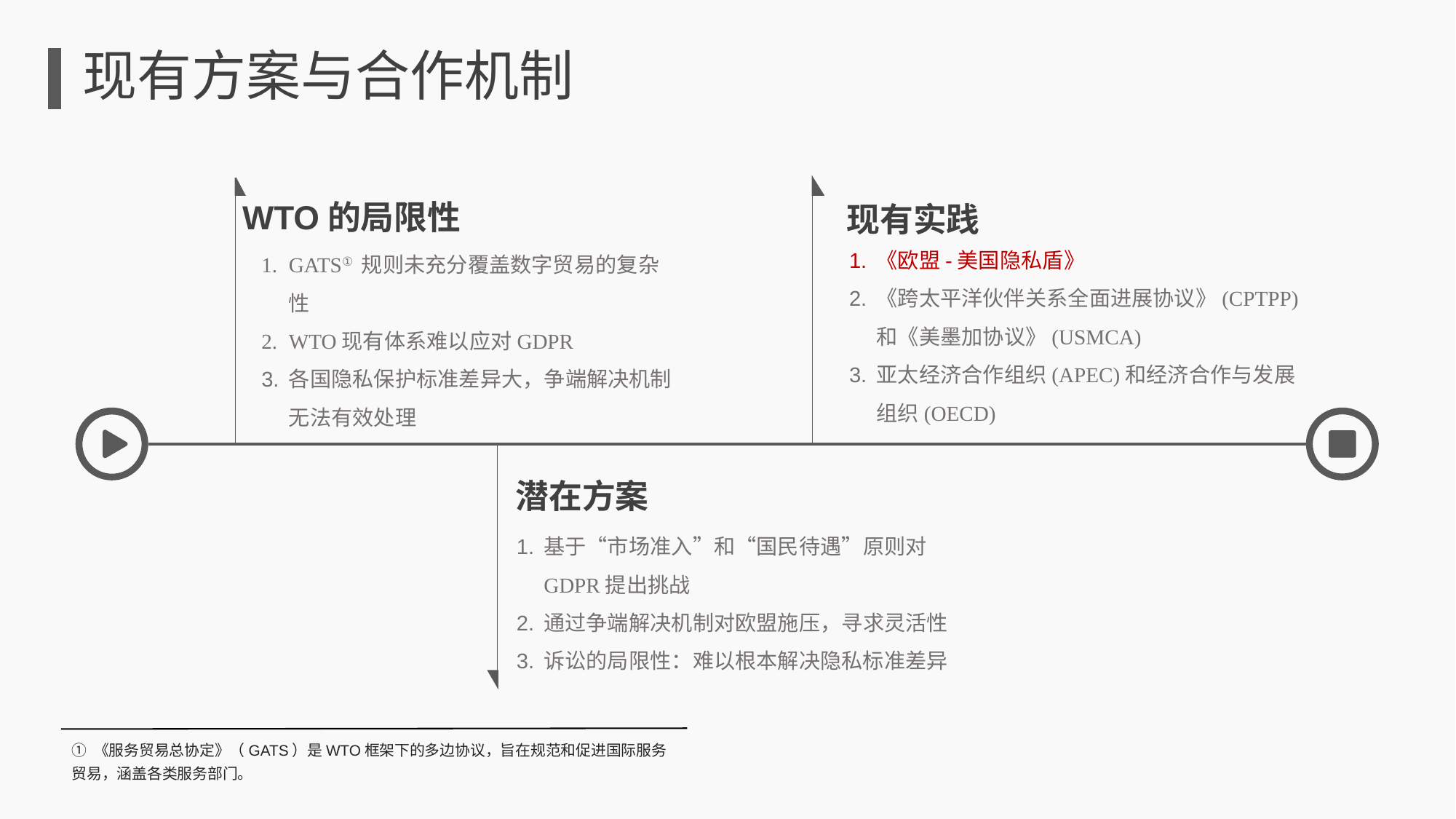

现有方案与合作机制

WTO的局限性
现有实践
《欧盟-美国隐私盾》
《跨太平洋伙伴关系全面进展协议》(CPTPP)和《美墨加协议》(USMCA)
亚太经济合作组织(APEC)和经济合作与发展组织(OECD)
GATS① 规则未充分覆盖数字贸易的复杂性
WTO现有体系难以应对GDPR
各国隐私保护标准差异大，争端解决机制无法有效处理

潜在方案
基于“市场准入”和“国民待遇”原则对GDPR提出挑战
通过争端解决机制对欧盟施压，寻求灵活性
诉讼的局限性：难以根本解决隐私标准差异
① 《服务贸易总协定》（GATS）是WTO框架下的多边协议，旨在规范和促进国际服务贸易，涵盖各类服务部门。